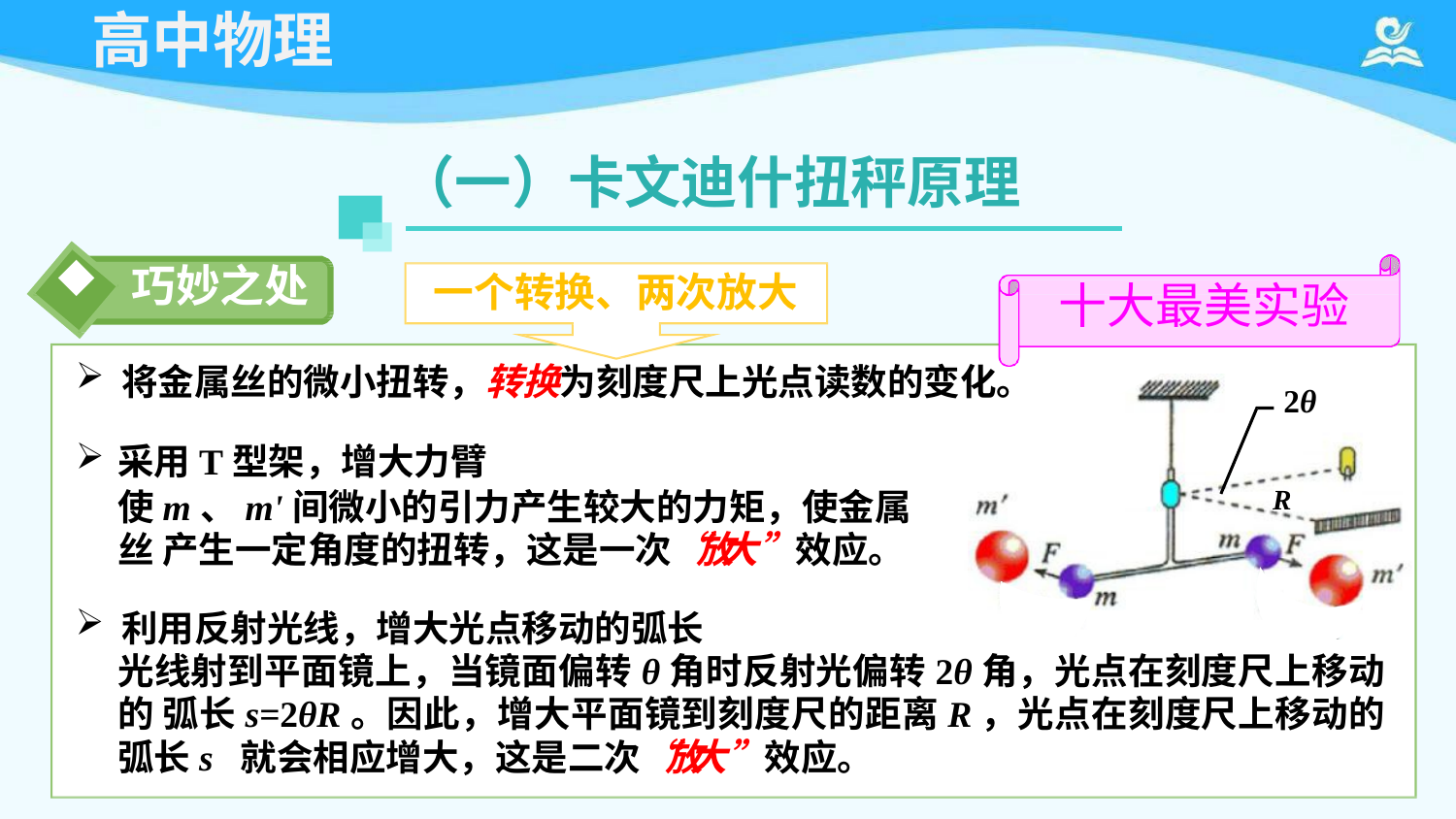

# 高中物理
（一）卡文迪什扭秤原理

巧妙之处

一个转换、两次放大

十大最美实验

将金属丝的微小扭转，转换为刻度尺上光点读数的变化。
采用T型架，增大力臂
使m、mʹ间微小的引力产生较大的力矩，使金属丝 产生一定角度的扭转，这是一次“放大”效应。

2θ

R

利用反射光线，增大光点移动的弧长
光线射到平面镜上，当镜面偏转θ角时反射光偏转2θ角，光点在刻度尺上移动的 弧长s=2θR。因此，增大平面镜到刻度尺的距离R，光点在刻度尺上移动的弧长s  就会相应增大，这是二次“放大”效应。